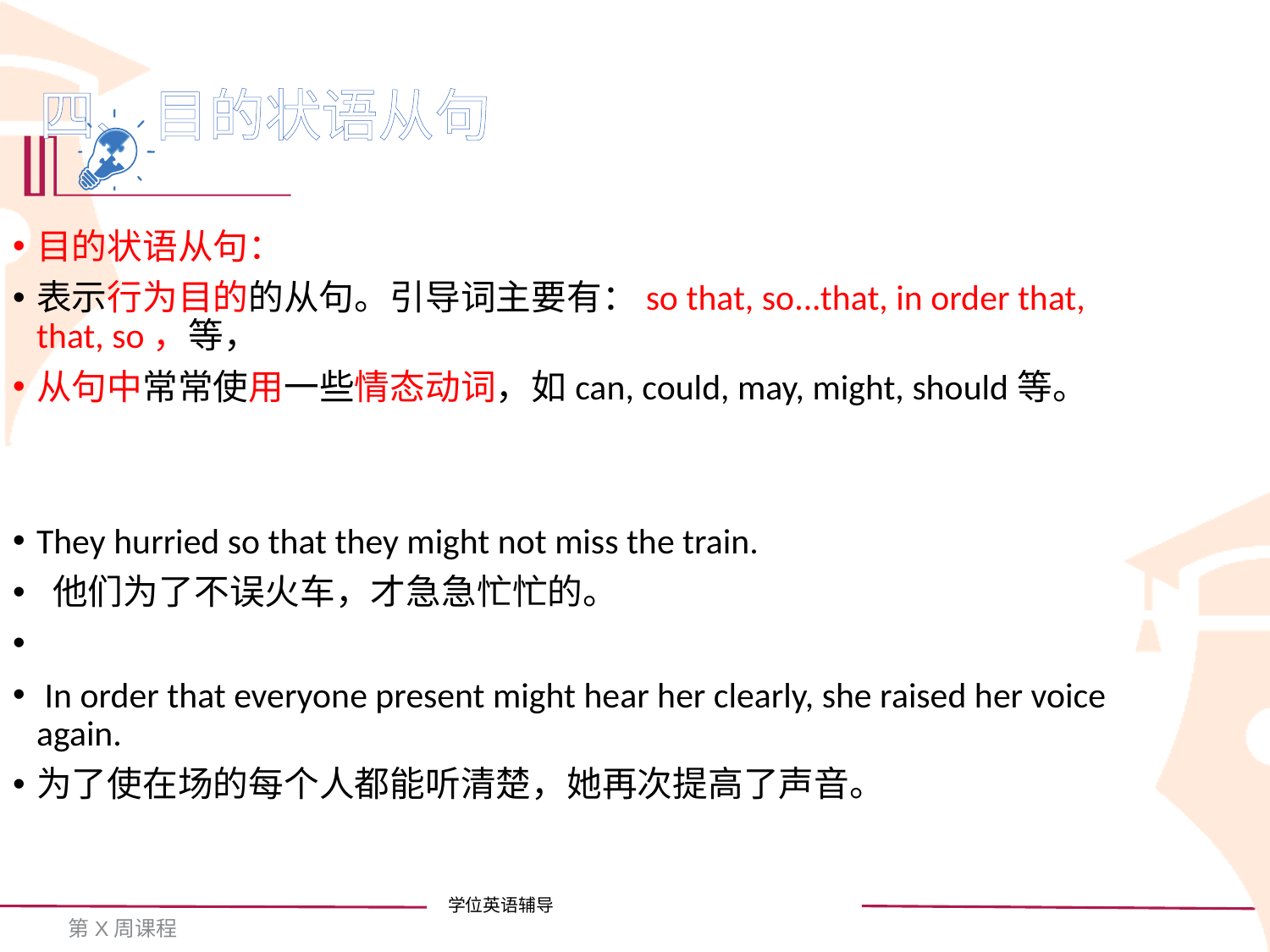

四、目的状语从句

目的状语从句：
表示行为目的的从句。引导词主要有：so that, so...that, in order that, that, so，等，
从句中常常使用一些情态动词，如can, could, may, might, should等。

They hurried so that they might not miss the train.
 他们为了不误火车，才急急忙忙的。

 In order that everyone present might hear her clearly, she raised her voice again.
为了使在场的每个人都能听清楚，她再次提高了声音。